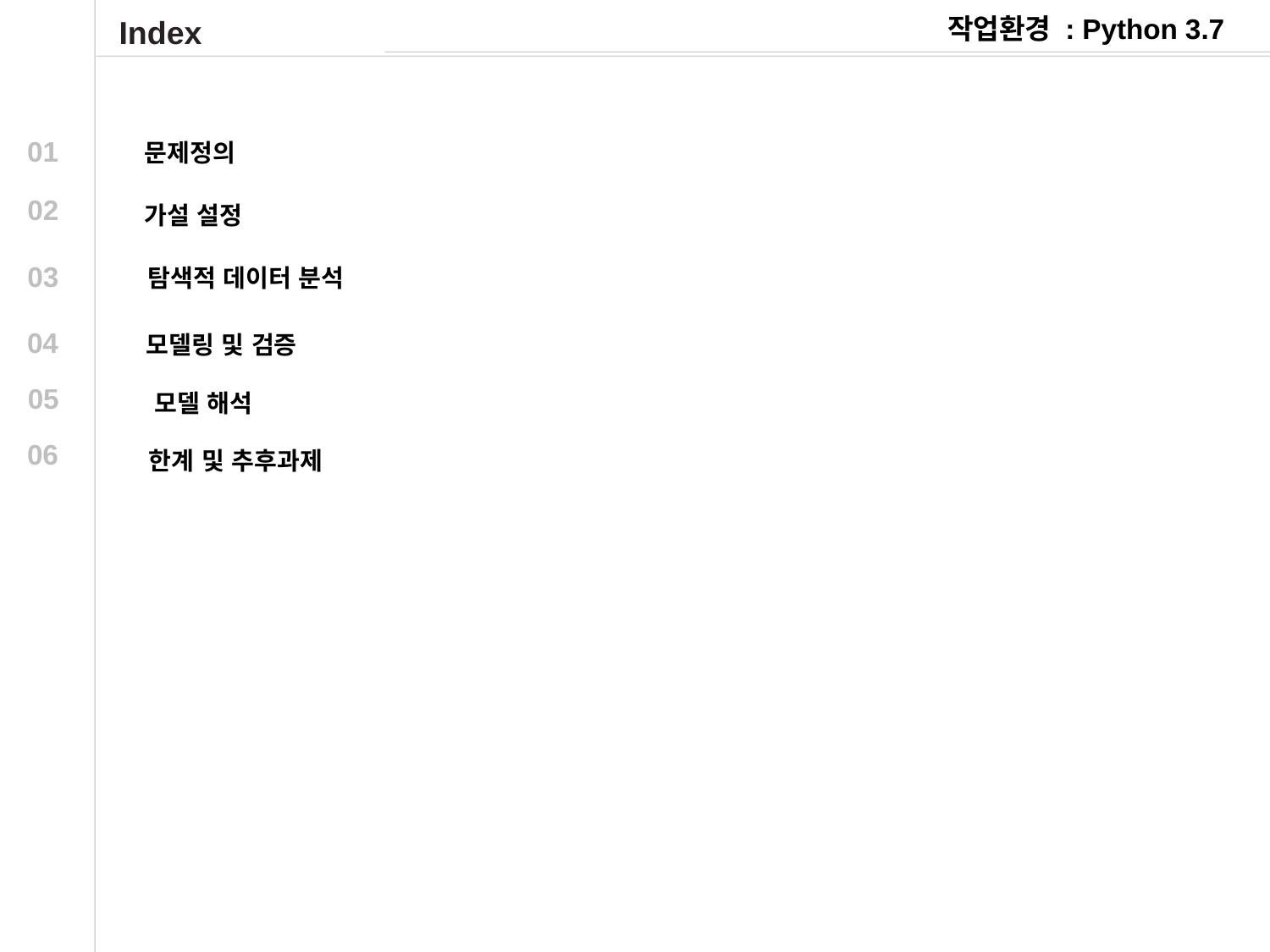

작업환경 : Python 3.7
Index
01
문제정의
02
가설 설정
03
탐색적 데이터 분석
04
모델링 및 검증
05
모델 해석
06
한계 및 추후과제